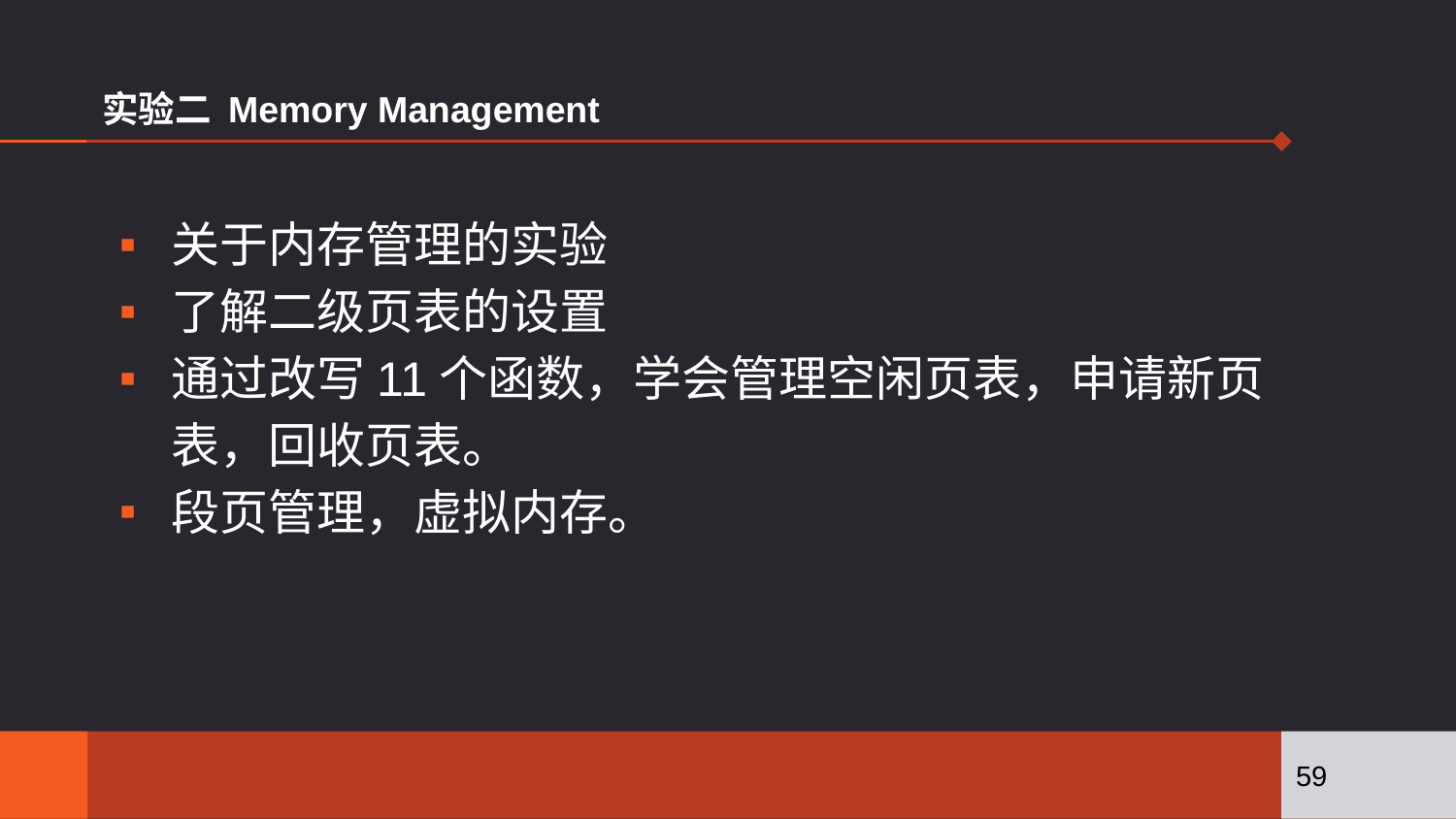

# 实验二 Memory Management
关于内存管理的实验
了解二级页表的设置
通过改写11个函数，学会管理空闲页表，申请新页表，回收页表。
段页管理，虚拟内存。
59